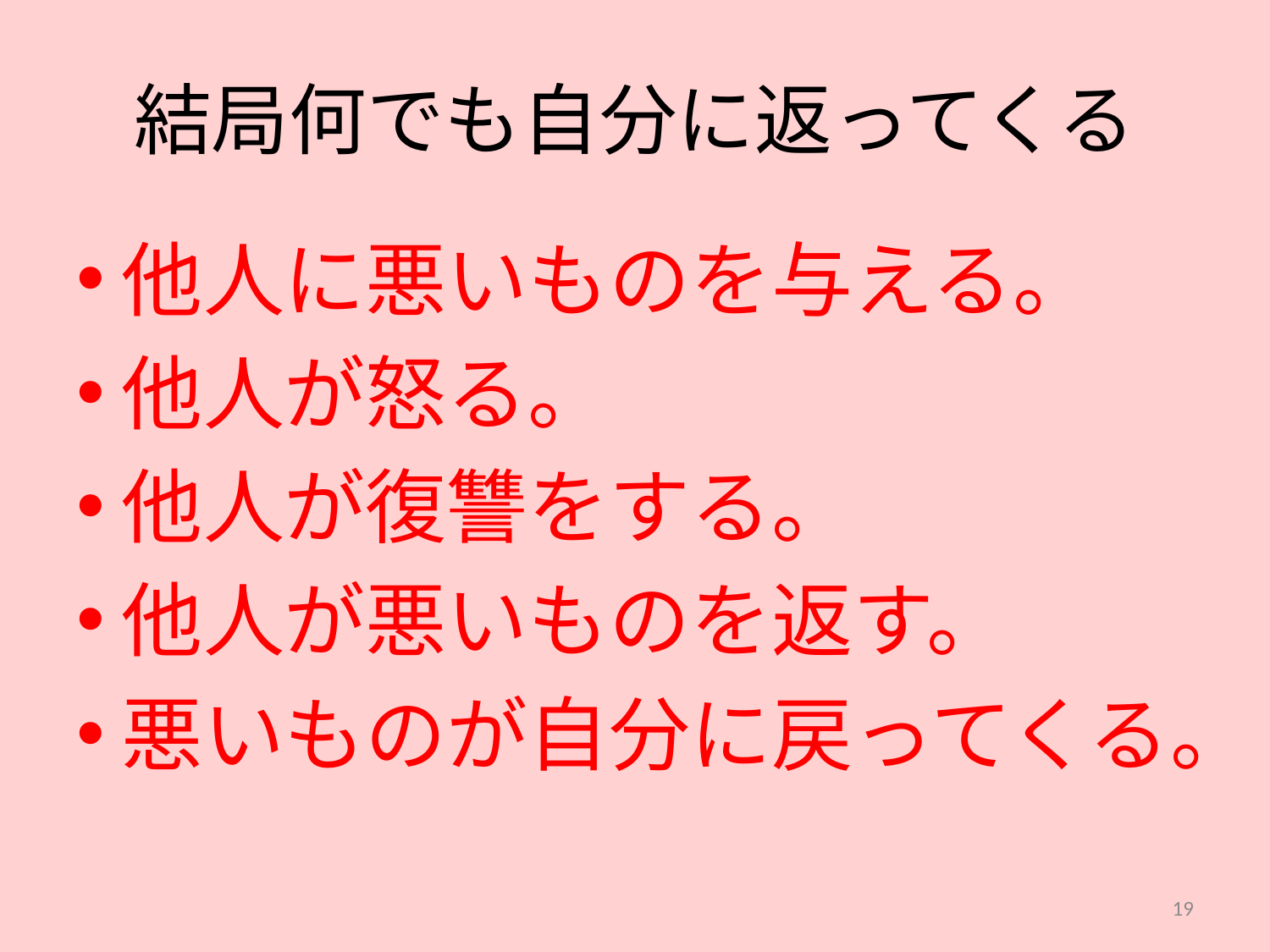

# 結局何でも自分に返ってくる
他人に悪いものを与える。
他人が怒る。
他人が復讐をする。
他人が悪いものを返す。
悪いものが自分に戻ってくる。
19